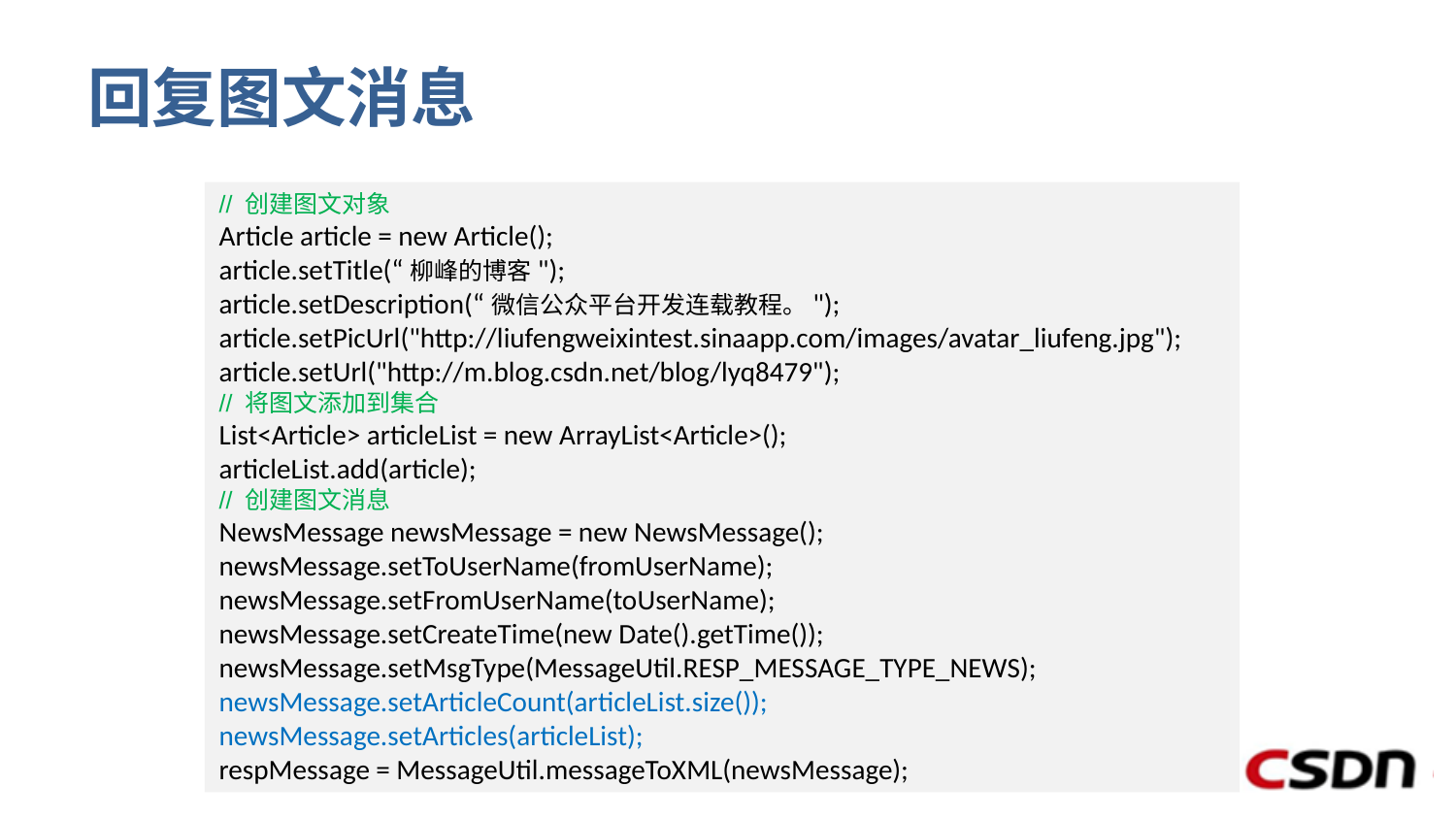

# 回复图文消息
// 创建图文对象
Article article = new Article();
article.setTitle(“柳峰的博客");
article.setDescription(“微信公众平台开发连载教程。");
article.setPicUrl("http://liufengweixintest.sinaapp.com/images/avatar_liufeng.jpg");
article.setUrl("http://m.blog.csdn.net/blog/lyq8479");
// 将图文添加到集合
List<Article> articleList = new ArrayList<Article>();
articleList.add(article);
// 创建图文消息
NewsMessage newsMessage = new NewsMessage();
newsMessage.setToUserName(fromUserName);
newsMessage.setFromUserName(toUserName);
newsMessage.setCreateTime(new Date().getTime());
newsMessage.setMsgType(MessageUtil.RESP_MESSAGE_TYPE_NEWS);
newsMessage.setArticleCount(articleList.size());
newsMessage.setArticles(articleList);
respMessage = MessageUtil.messageToXML(newsMessage);